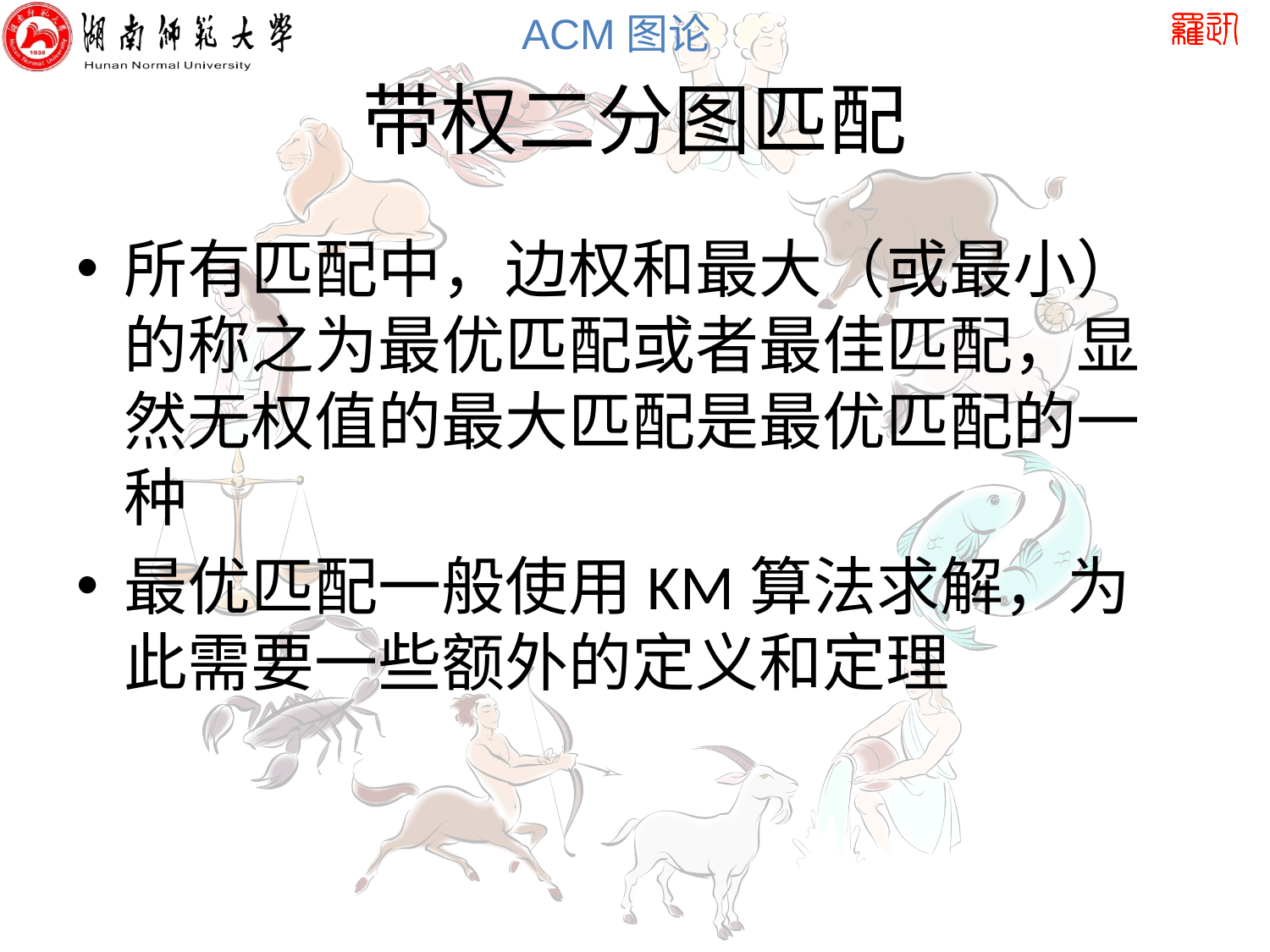

# 带权二分图匹配
所有匹配中，边权和最大（或最小）的称之为最优匹配或者最佳匹配，显然无权值的最大匹配是最优匹配的一种
最优匹配一般使用KM算法求解，为此需要一些额外的定义和定理